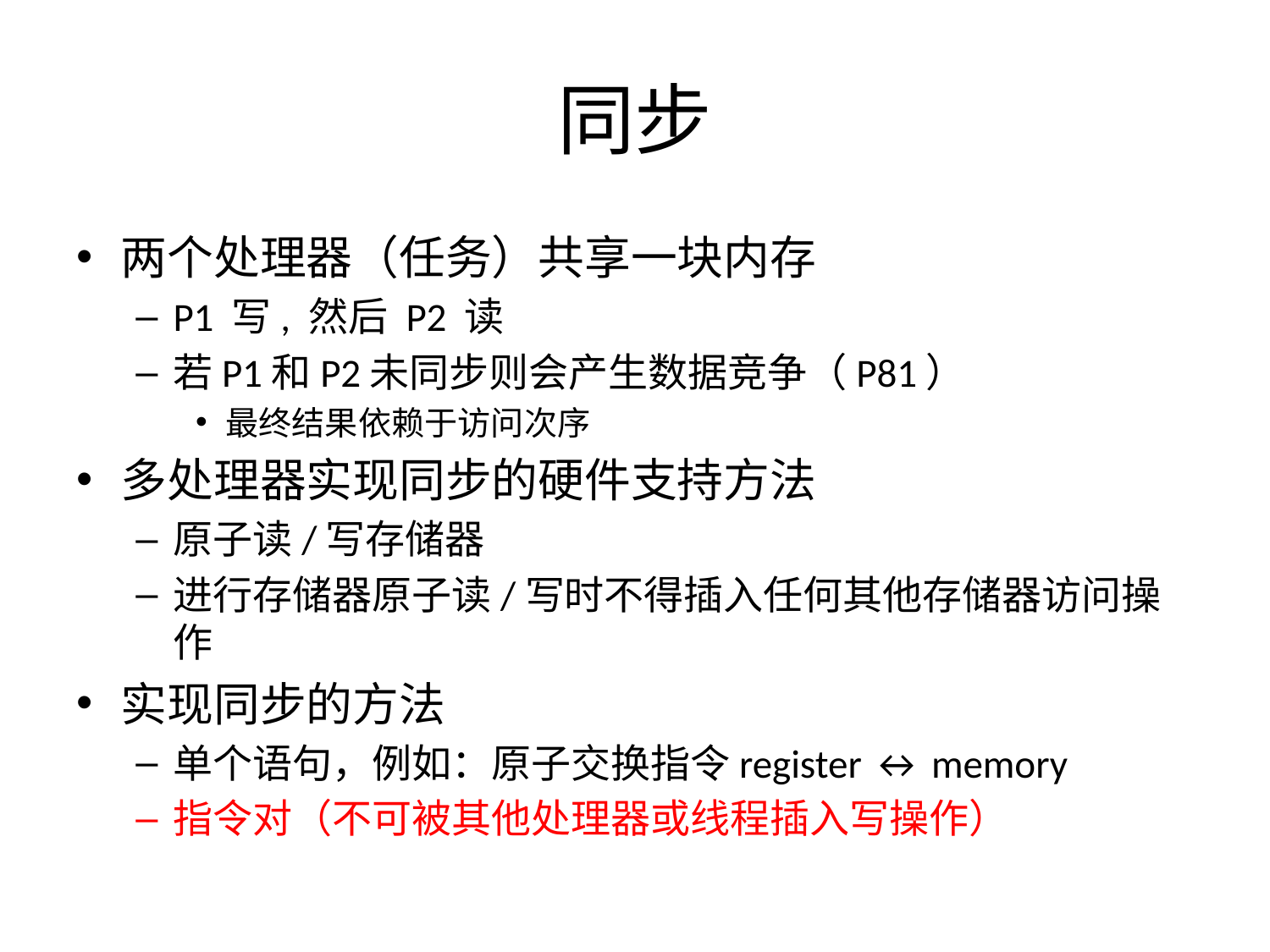

# 同步
两个处理器（任务）共享一块内存
P1 写, 然后 P2 读
若P1和P2未同步则会产生数据竞争（P81）
最终结果依赖于访问次序
多处理器实现同步的硬件支持方法
原子读/写存储器
进行存储器原子读/写时不得插入任何其他存储器访问操作
实现同步的方法
单个语句，例如：原子交换指令register ↔ memory
指令对（不可被其他处理器或线程插入写操作）